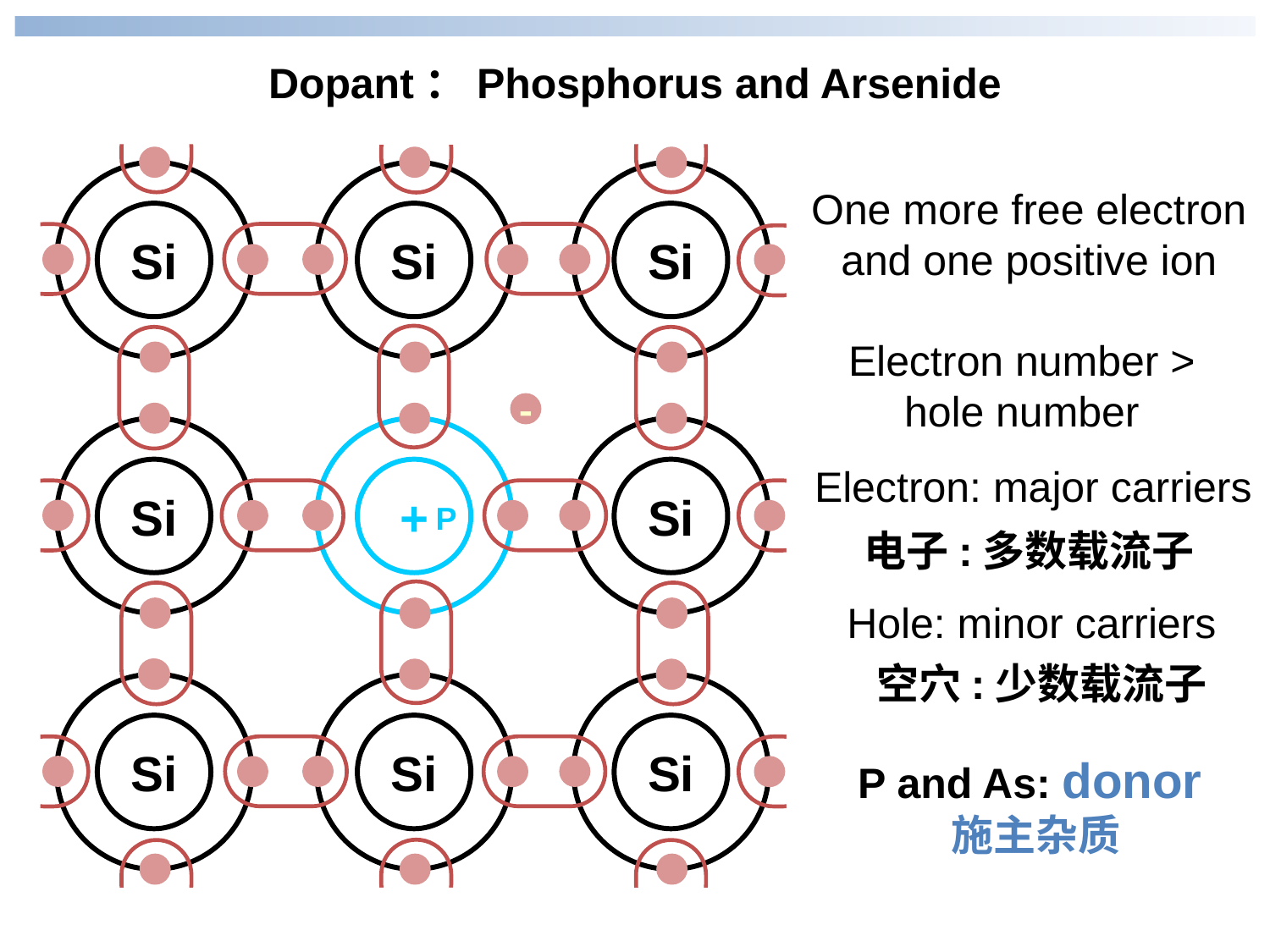

Dopant：Phosphorus and Arsenide

Si

Si

Si

One more free electron and one positive ion
Electron number > hole number
-

Si

+

Si

Electron: major carriers
P
电子:多数载流子
Hole: minor carriers
空穴:少数载流子

Si

Si

Si
P and As: donor施主杂质